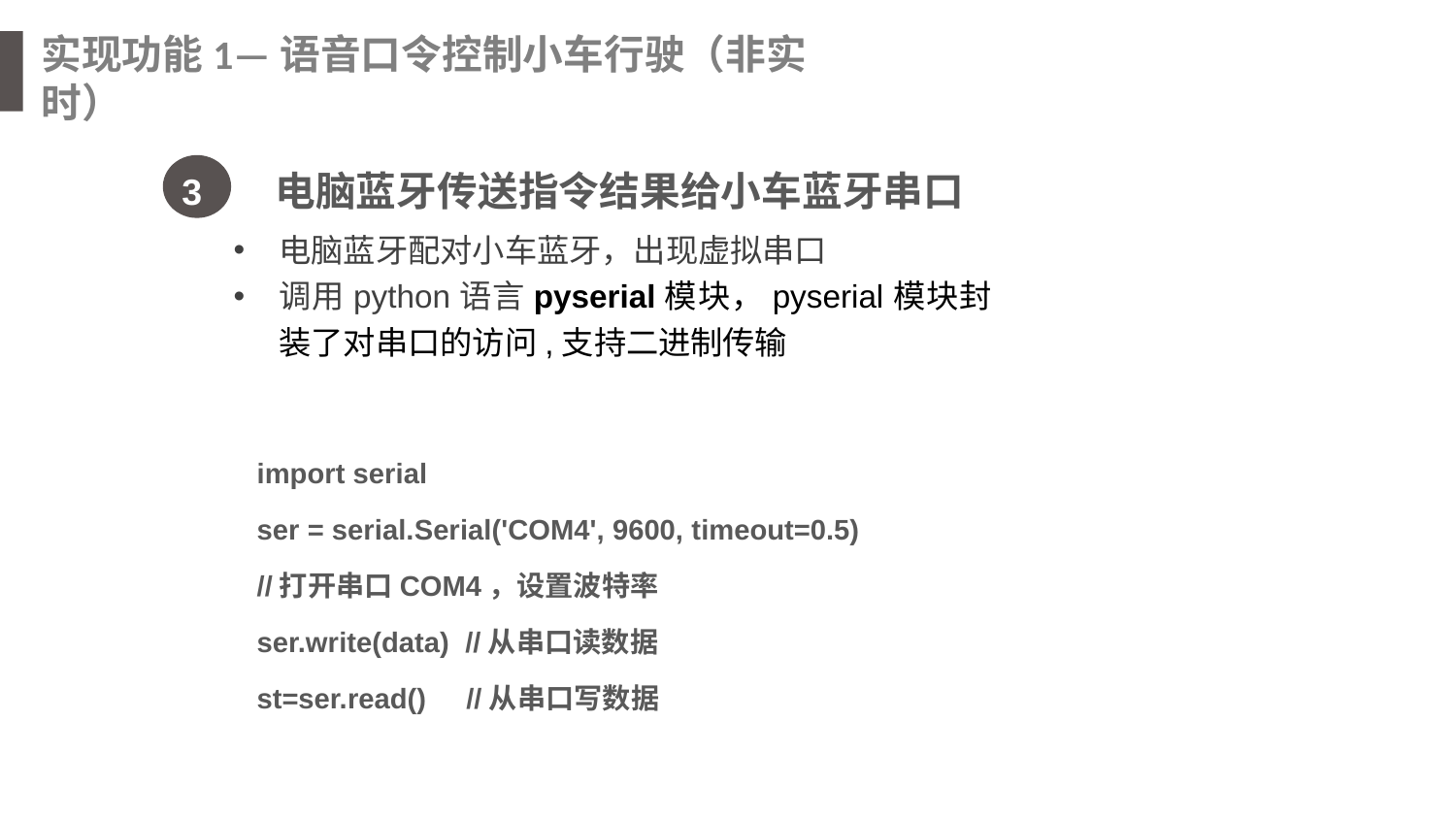

实现功能1—语音口令控制小车行驶（非实时）

  电脑蓝牙传送指令结果给小车蓝牙串口
3
电脑蓝牙配对小车蓝牙，出现虚拟串口
调用python语言pyserial模块，pyserial模块封装了对串口的访问,支持二进制传输

import serial
ser = serial.Serial('COM4', 9600, timeout=0.5)
//打开串口COM4，设置波特率
ser.write(data)  //从串口读数据
st=ser.read()     //从串口写数据